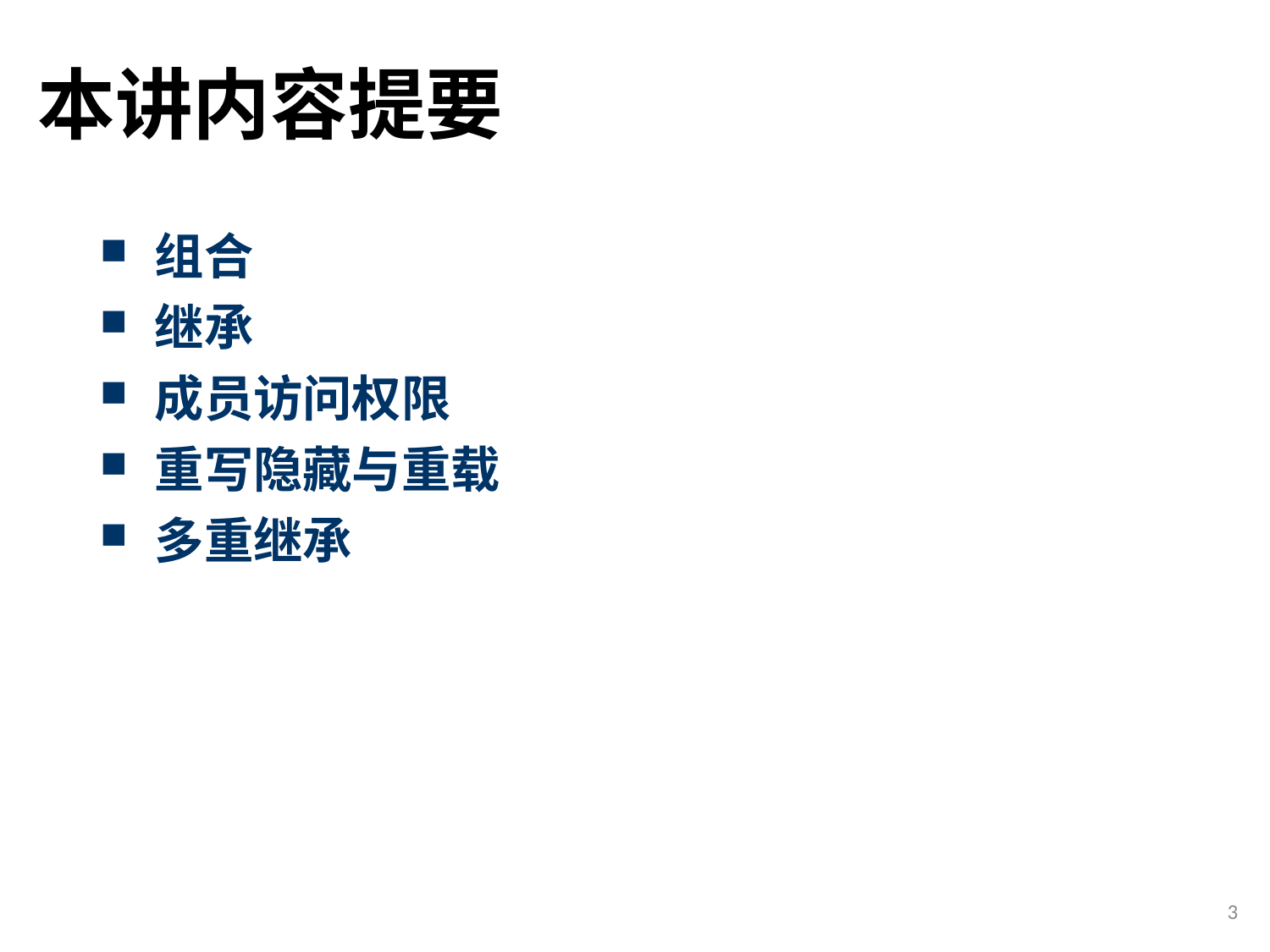

# 本讲内容提要
 组合
 继承
 成员访问权限
 重写隐藏与重载
 多重继承
3